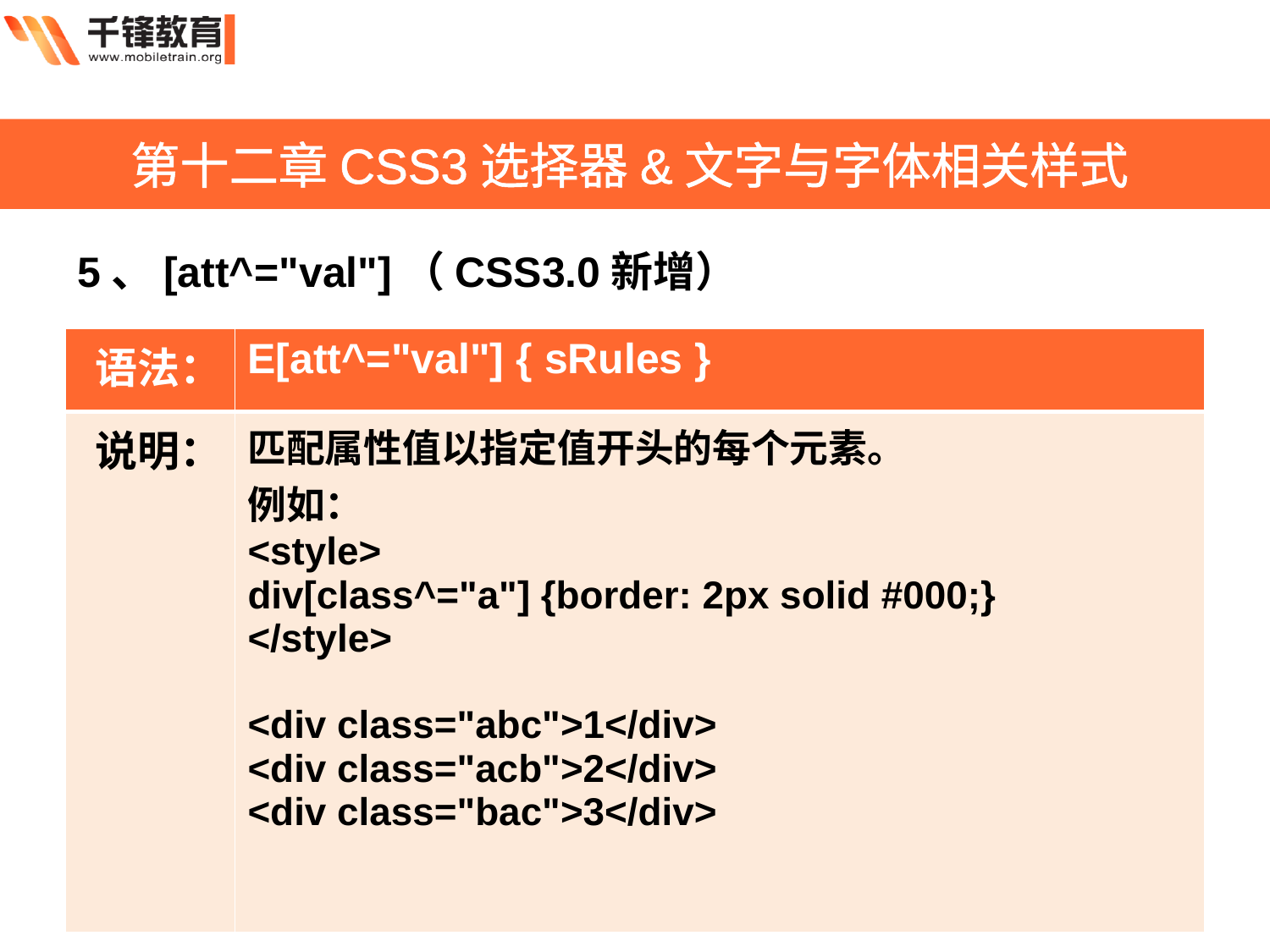

第十二章CSS3选择器&文字与字体相关样式
5、[att^="val"]（CSS3.0新增）

| 语法： | E[att^="val"] { sRules } |
| --- | --- |
| 说明： | 匹配属性值以指定值开头的每个元素。 例如： <style> div[class^="a"] {border: 2px solid #000;} </style> <div class="abc">1</div> <div class="acb">2</div> <div class="bac">3</div> |